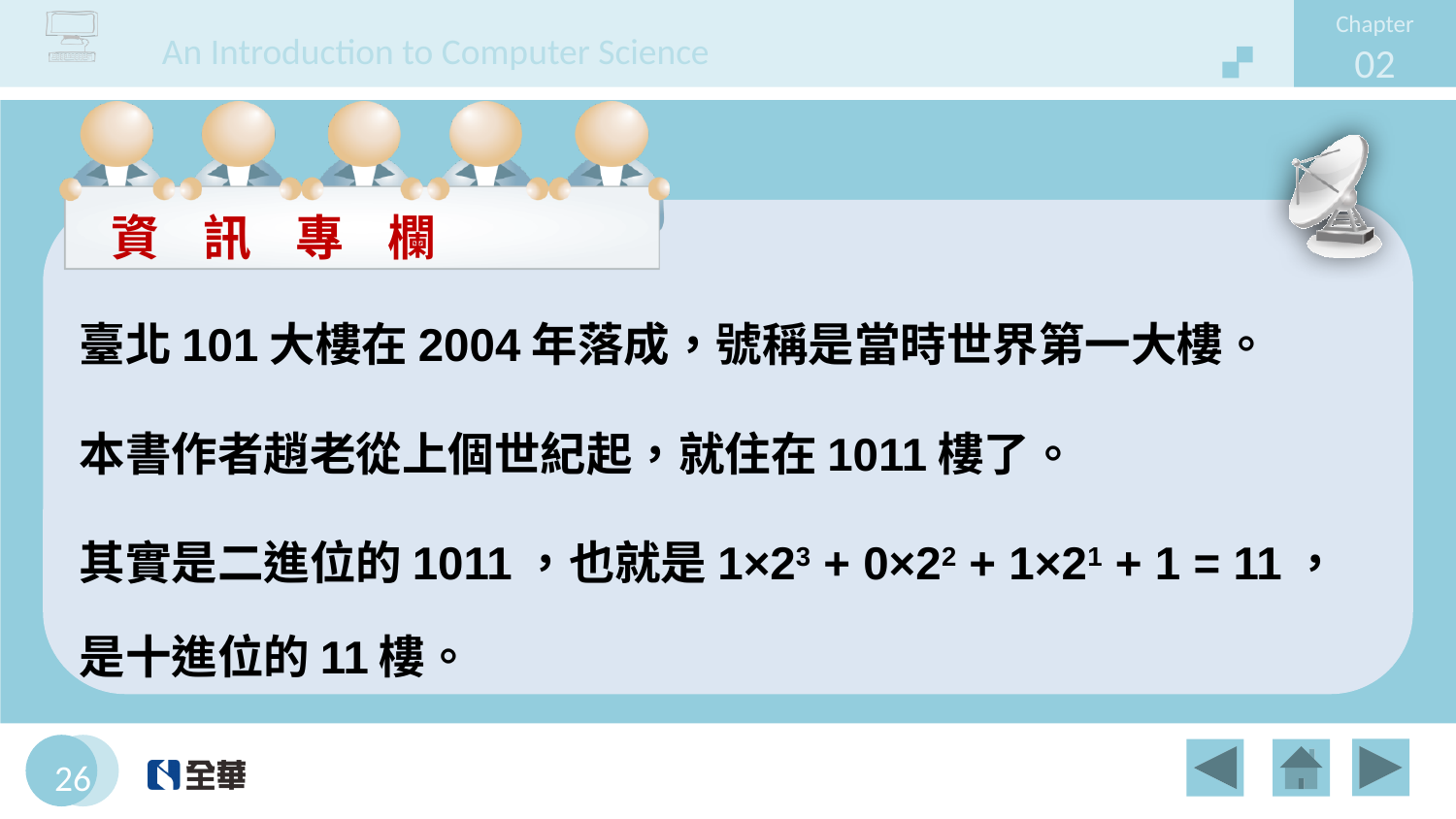

臺北101大樓在2004年落成，號稱是當時世界第一大樓。
本書作者趙老從上個世紀起，就住在1011樓了。
其實是二進位的1011，也就是1×23 + 0×22 + 1×21 + 1 = 11，是十進位的11樓。